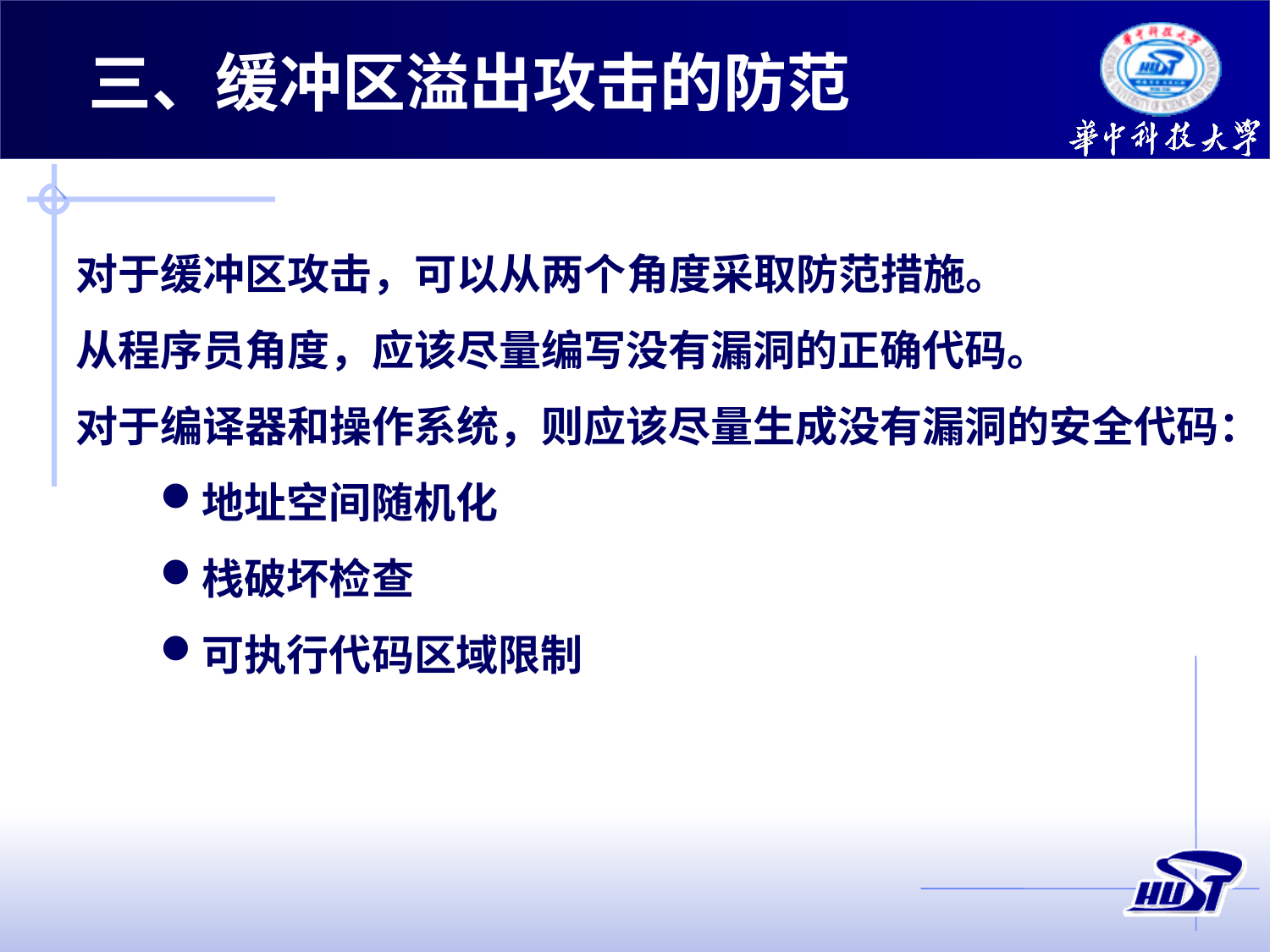

三、缓冲区溢出攻击的防范
对于缓冲区攻击，可以从两个角度采取防范措施。
从程序员角度，应该尽量编写没有漏洞的正确代码。
对于编译器和操作系统，则应该尽量生成没有漏洞的安全代码：
地址空间随机化
栈破坏检查
可执行代码区域限制